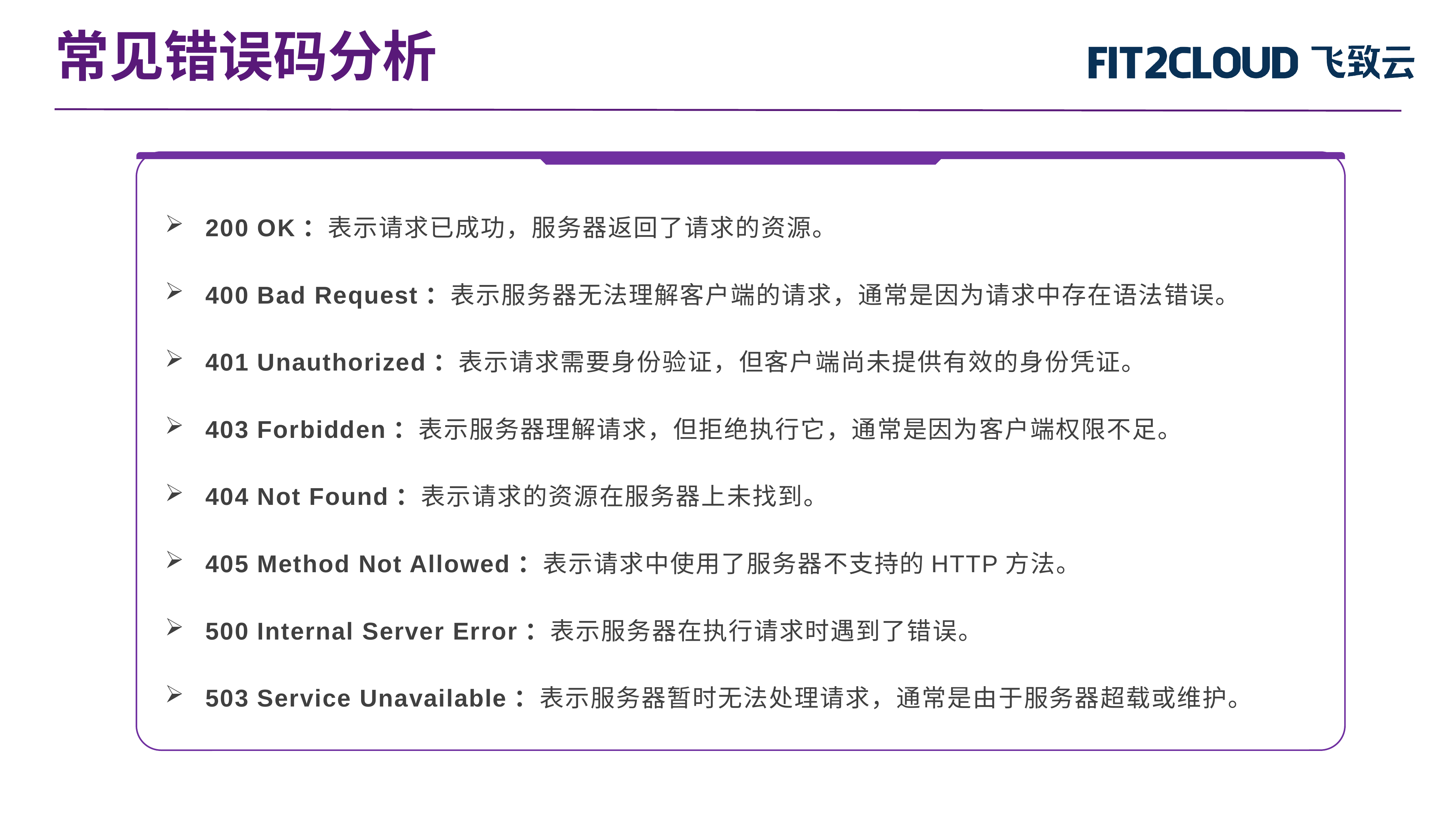

常见错误码分析

200 OK：表示请求已成功，服务器返回了请求的资源。
400 Bad Request：表示服务器无法理解客户端的请求，通常是因为请求中存在语法错误。
401 Unauthorized：表示请求需要身份验证，但客户端尚未提供有效的身份凭证。
403 Forbidden：表示服务器理解请求，但拒绝执行它，通常是因为客户端权限不足。
404 Not Found：表示请求的资源在服务器上未找到。
405 Method Not Allowed：表示请求中使用了服务器不支持的HTTP方法。
500 Internal Server Error：表示服务器在执行请求时遇到了错误。
503 Service Unavailable：表示服务器暂时无法处理请求，通常是由于服务器超载或维护。